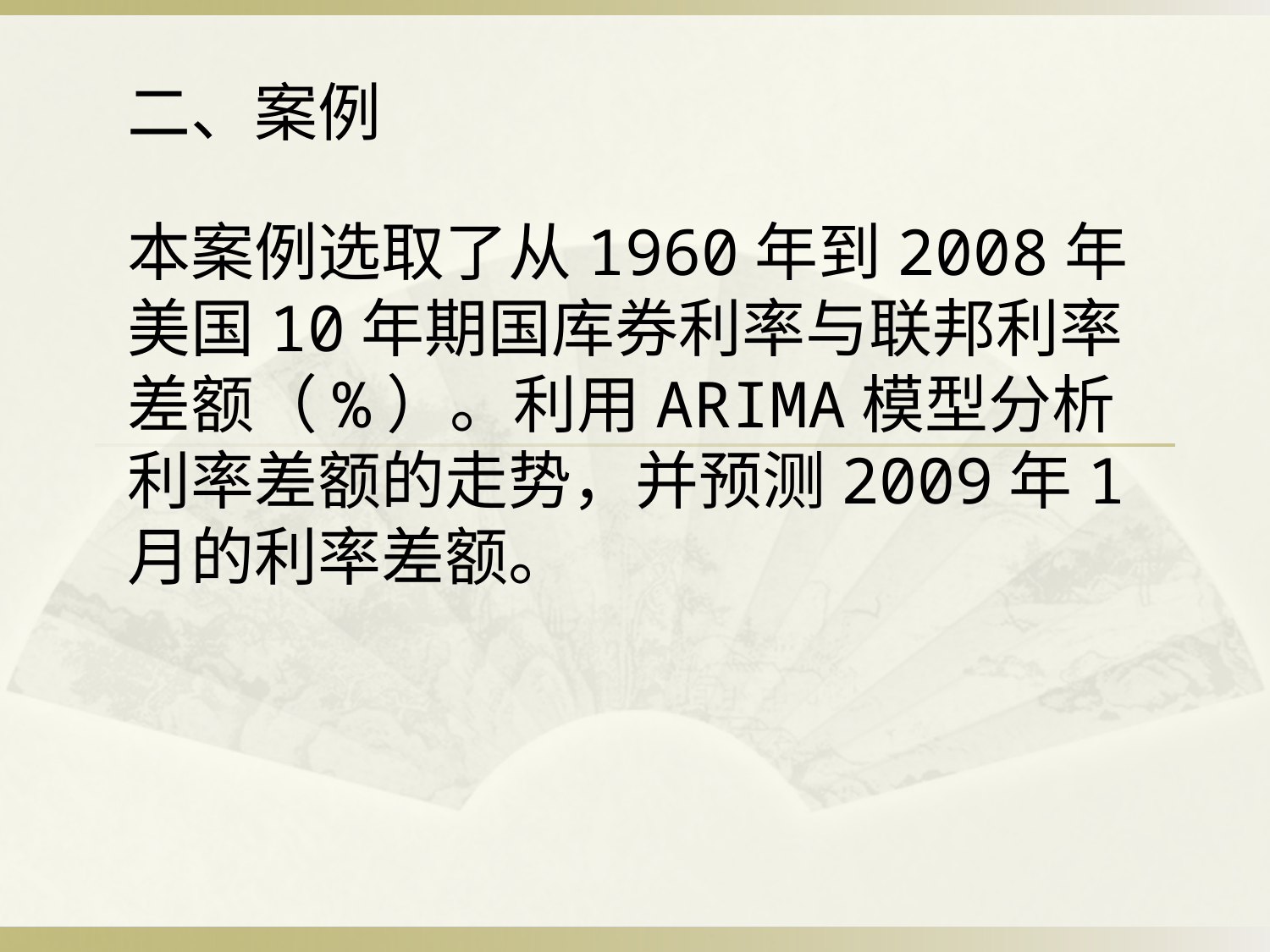

二、案例
本案例选取了从1960年到2008年美国10年期国库券利率与联邦利率差额（%）。利用ARIMA模型分析利率差额的走势，并预测2009年1月的利率差额。